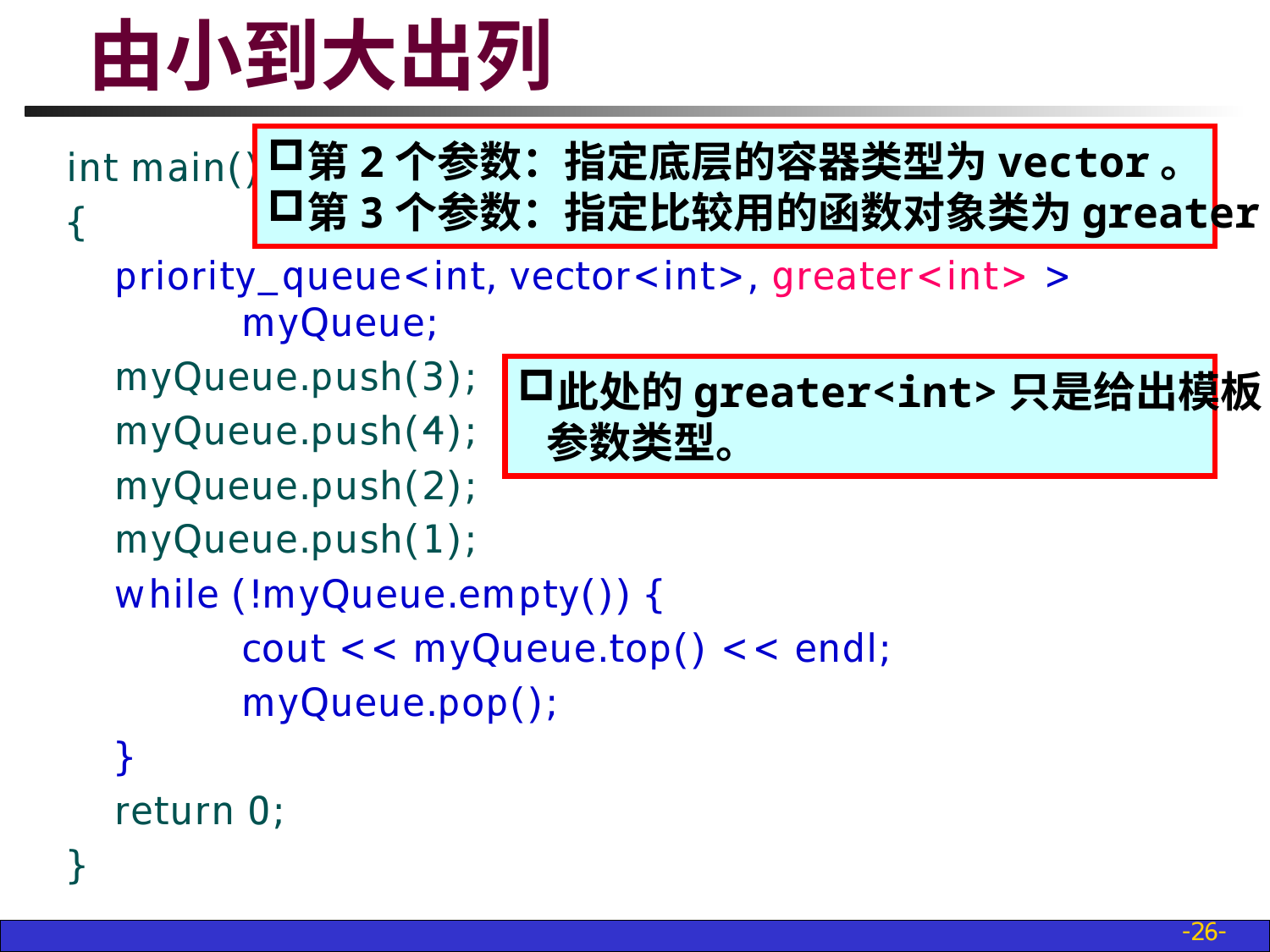

# 由小到大出列
第2个参数：指定底层的容器类型为vector。
第3个参数：指定比较用的函数对象类为greater
int main()
{
	priority_queue<int, vector<int>, greater<int> > 		myQueue;
	myQueue.push(3);
	myQueue.push(4);
	myQueue.push(2);
	myQueue.push(1);
	while (!myQueue.empty()) {
		cout << myQueue.top() << endl;
		myQueue.pop();
	}
	return 0;
}
此处的greater<int>只是给出模板
  参数类型。
-26-